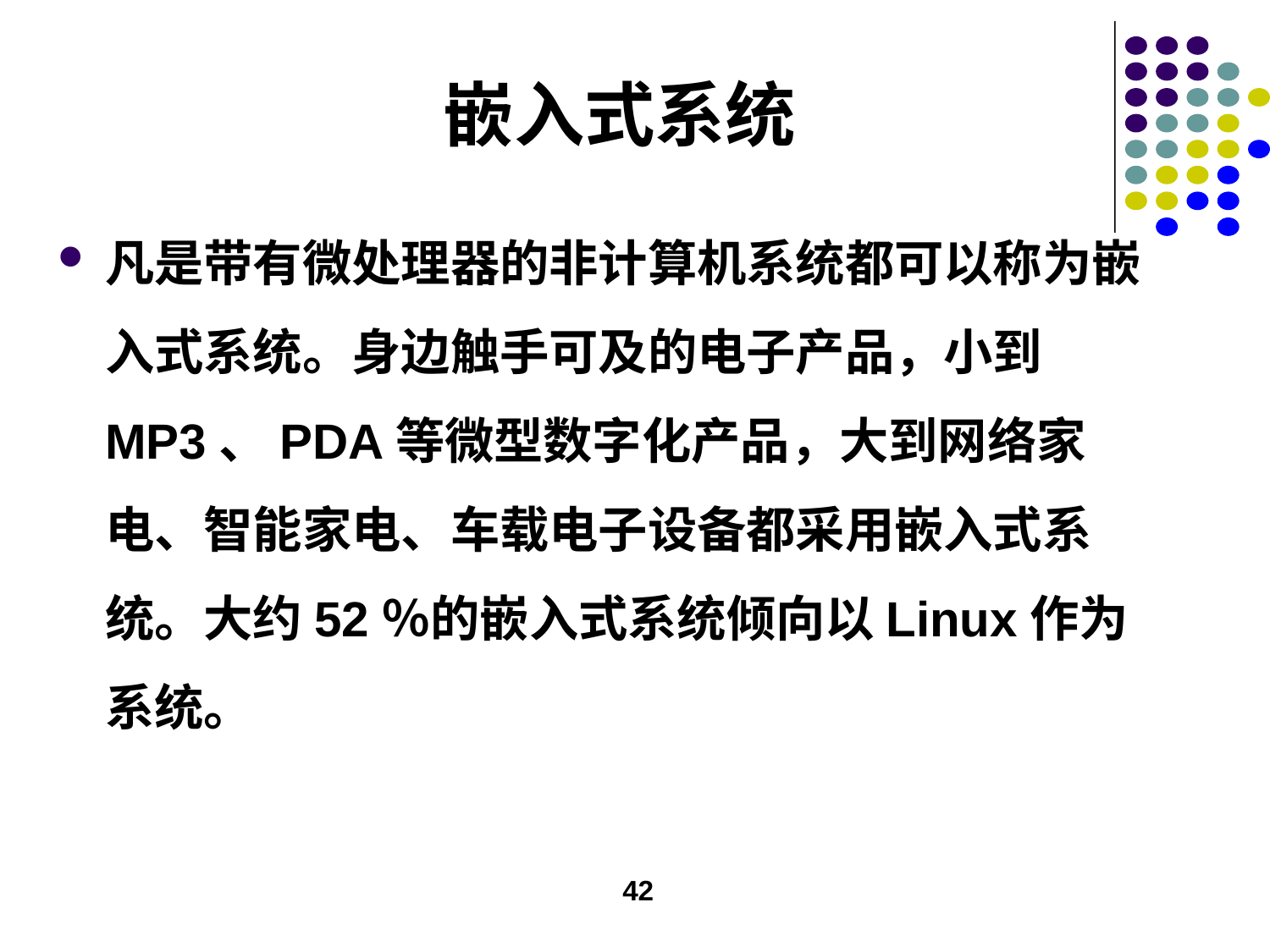

# 嵌入式系统
凡是带有微处理器的非计算机系统都可以称为嵌入式系统。身边触手可及的电子产品，小到MP3、PDA等微型数字化产品，大到网络家电、智能家电、车载电子设备都采用嵌入式系统。大约52％的嵌入式系统倾向以Linux作为系统。
42